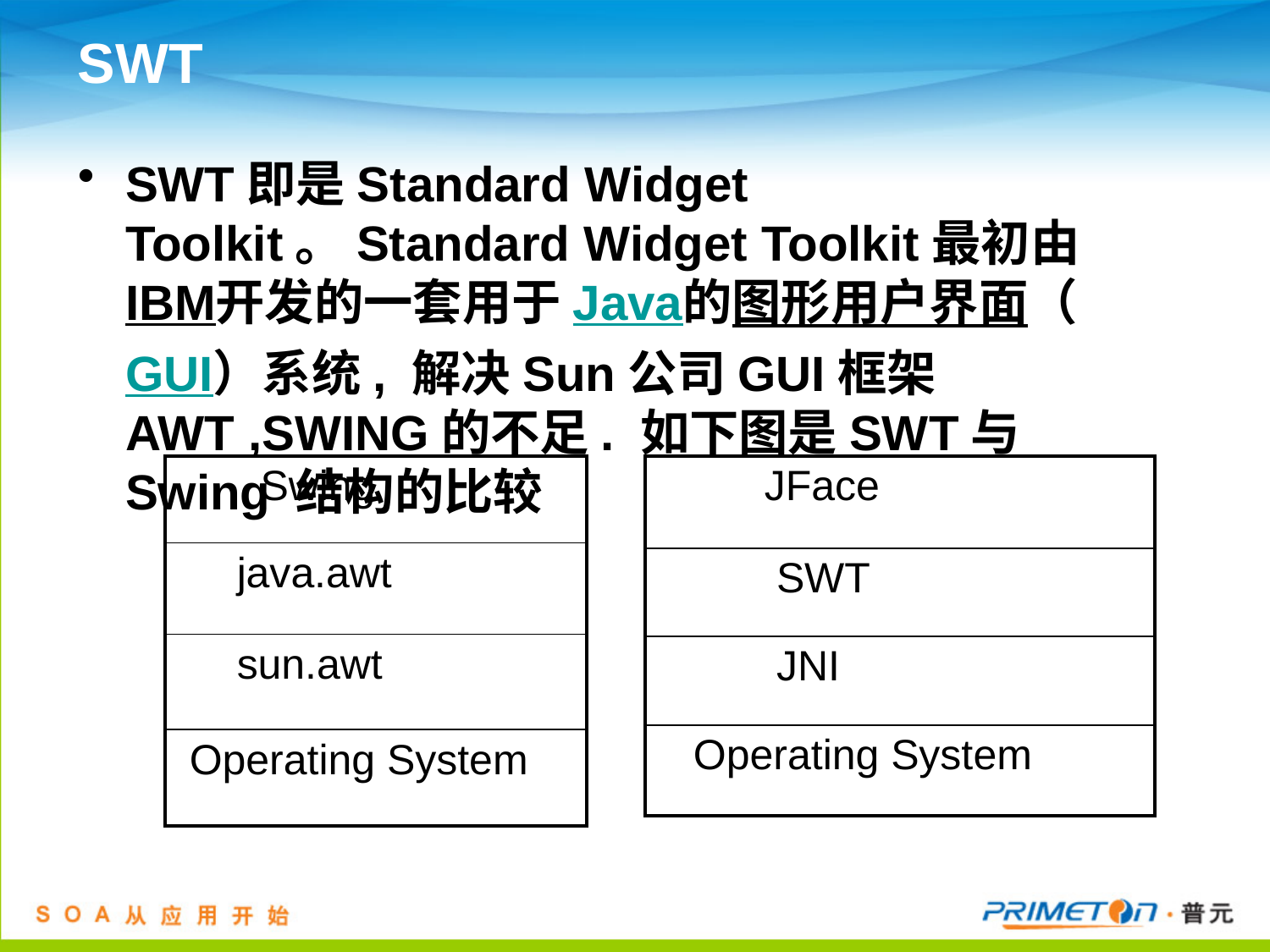

# SWT
SWT即是Standard Widget Toolkit。Standard Widget Toolkit最初由IBM开发的一套用于Java的图形用户界面（GUI）系统, 解决Sun公司GUI框架 AWT ,SWING的不足. 如下图是SWT与Swing 结构的比较
| Swing |
| --- |
| java.awt |
| sun.awt |
| Operating System |
| JFace |
| --- |
| SWT |
| JNI |
| Operating System |